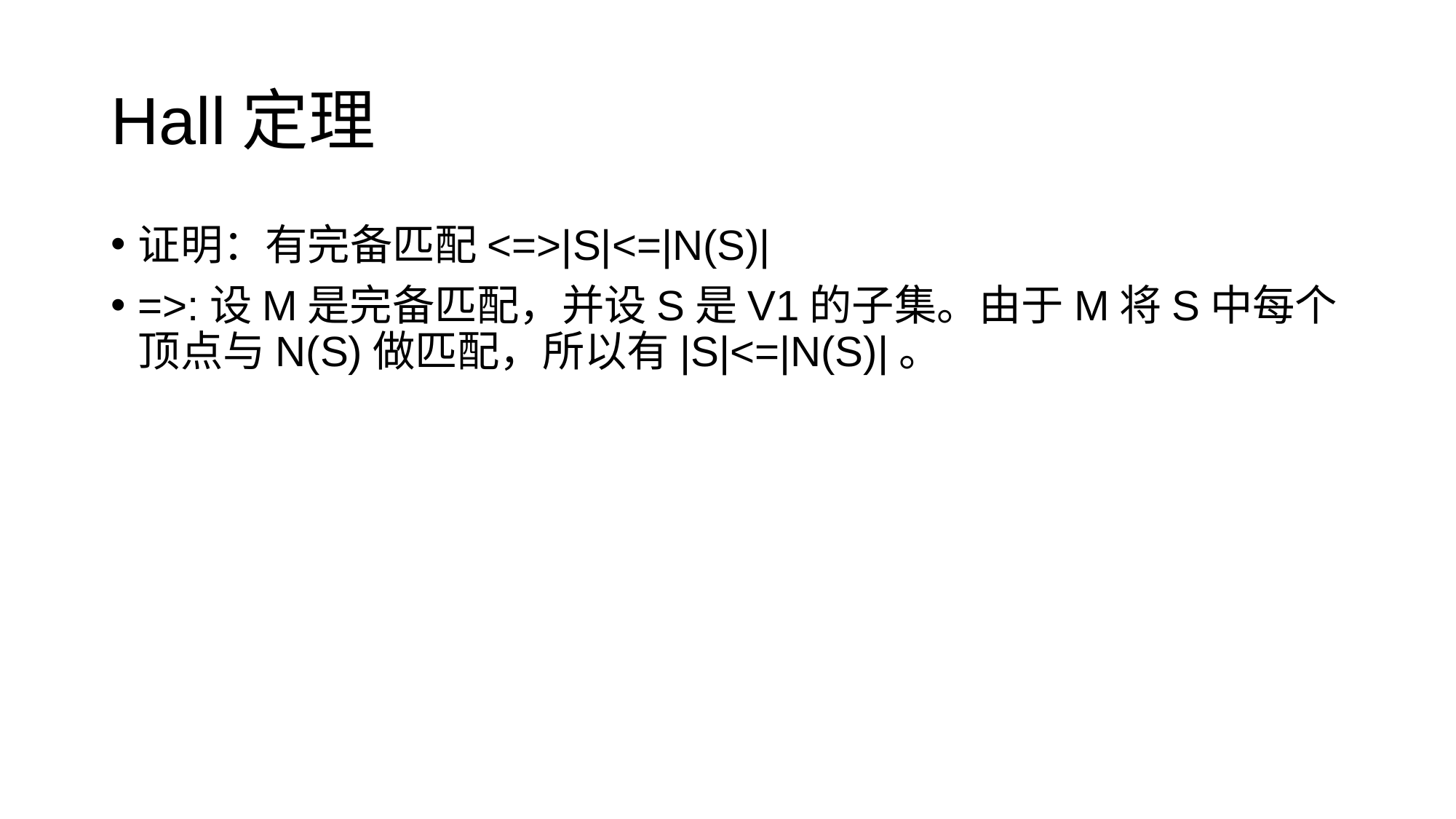

# Hall定理
证明：有完备匹配<=>|S|<=|N(S)|
=>:设M是完备匹配，并设S是V1的子集。由于M将S中每个顶点与N(S)做匹配，所以有|S|<=|N(S)|。